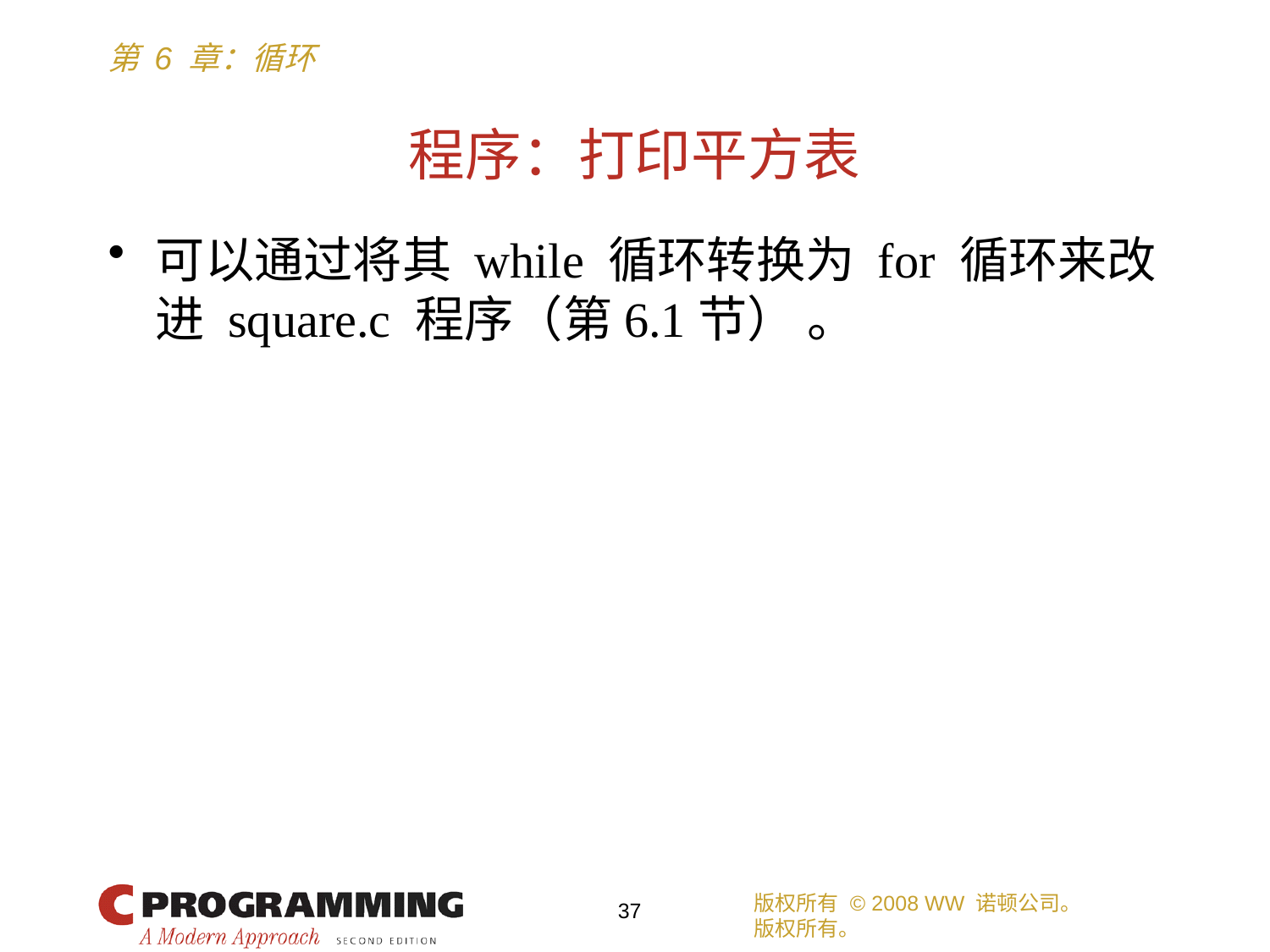

# 程序：打印平方表
可以通过将其 while 循环转换为 for 循环来改进 square.c 程序（第6.1节） 。
版权所有 © 2008 WW 诺顿公司。
版权所有。
37